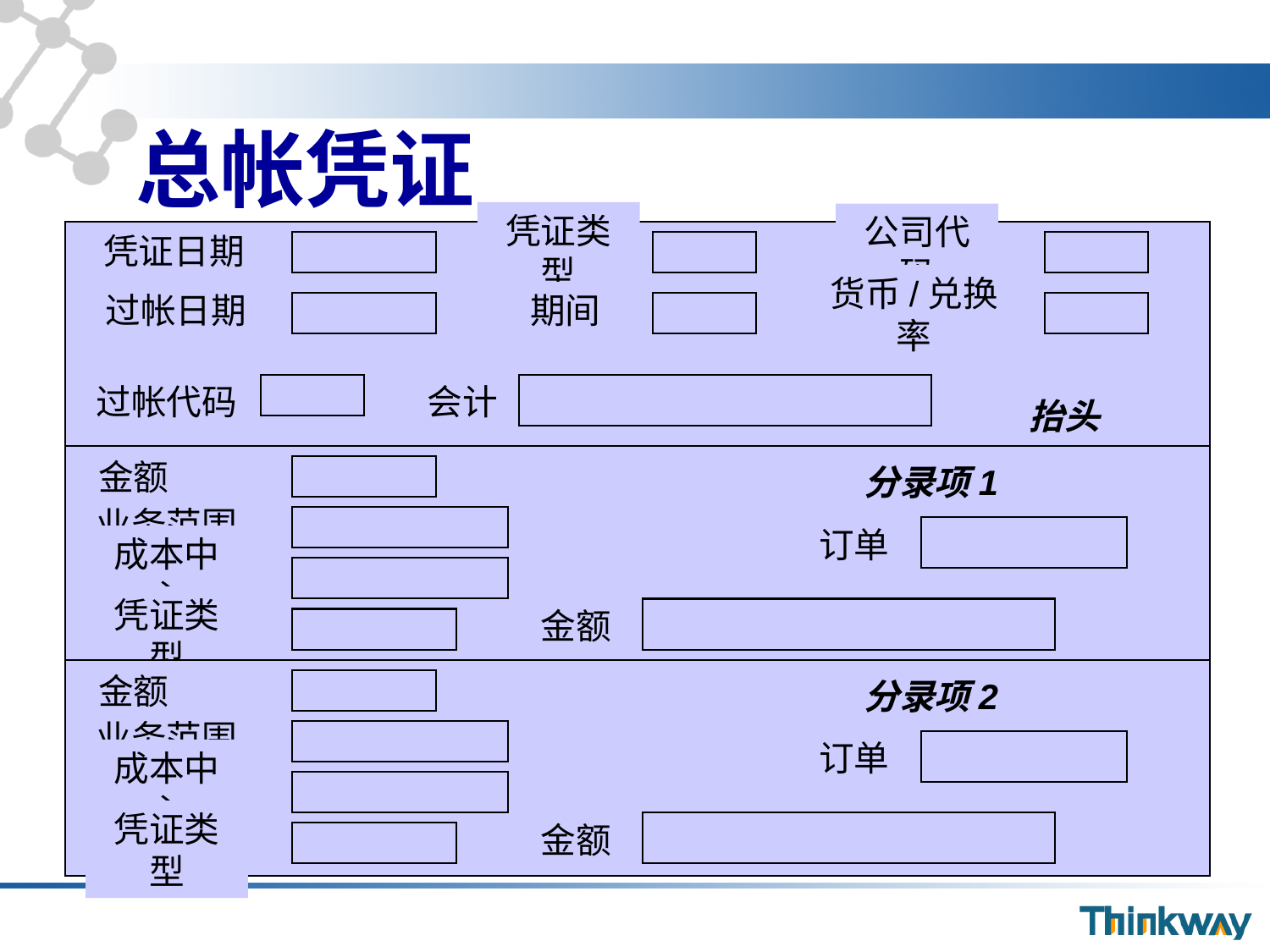

# 总帐凭证
凭证类型
公司代码

凭证日期

货币/兑换率
过帐日期
期间

过帐代码
会计

抬头

金额
分录项1

业务范围

订单

成本中心

凭证类型
金额

金额
分录项2

业务范围

订单

成本中心

凭证类型
金额